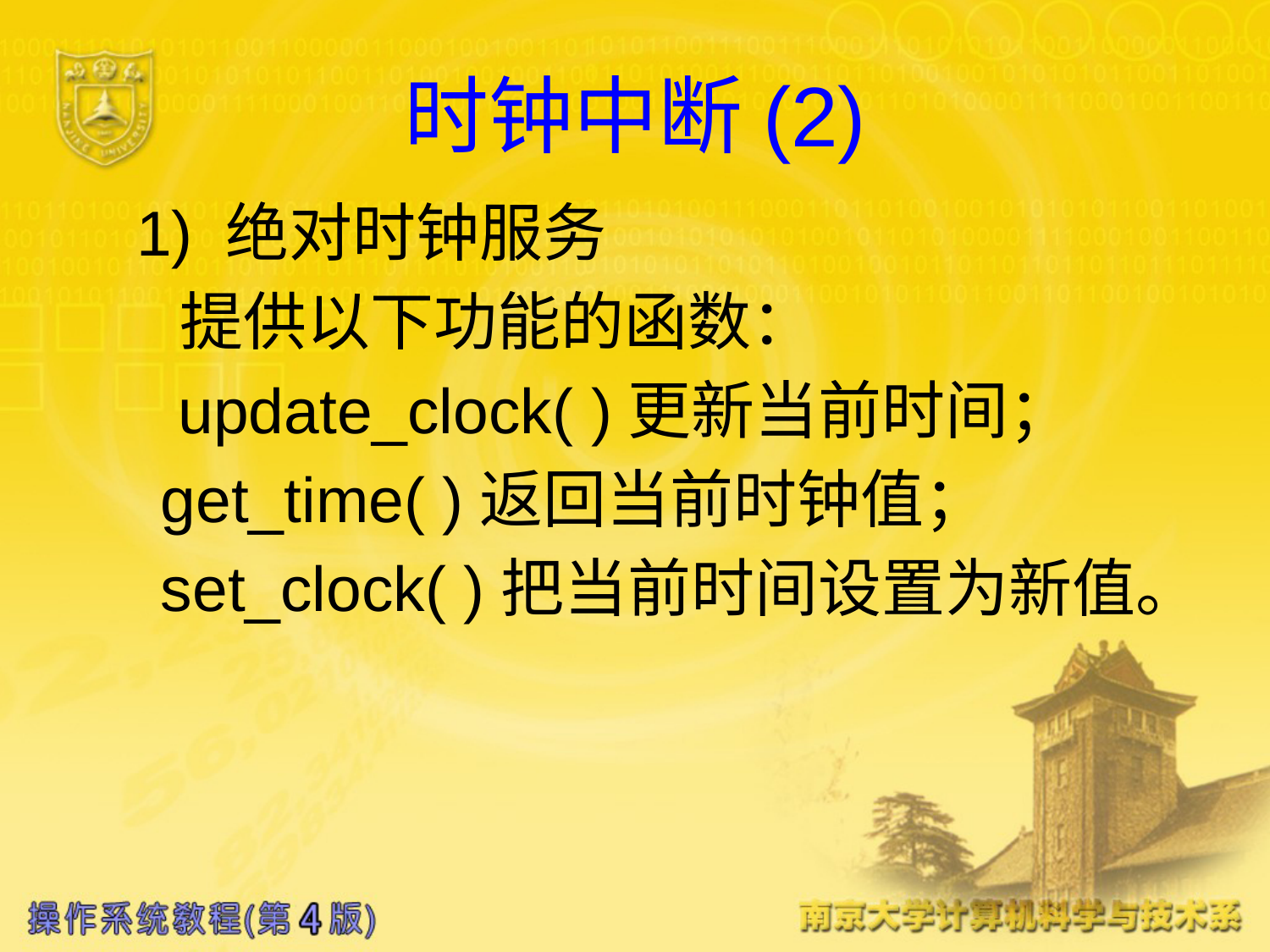

# 时钟中断(2)
  1) 绝对时钟服务
    提供以下功能的函数：
    update_clock( )更新当前时间；
   get_time( )返回当前时钟值；
   set_clock( )把当前时间设置为新值。